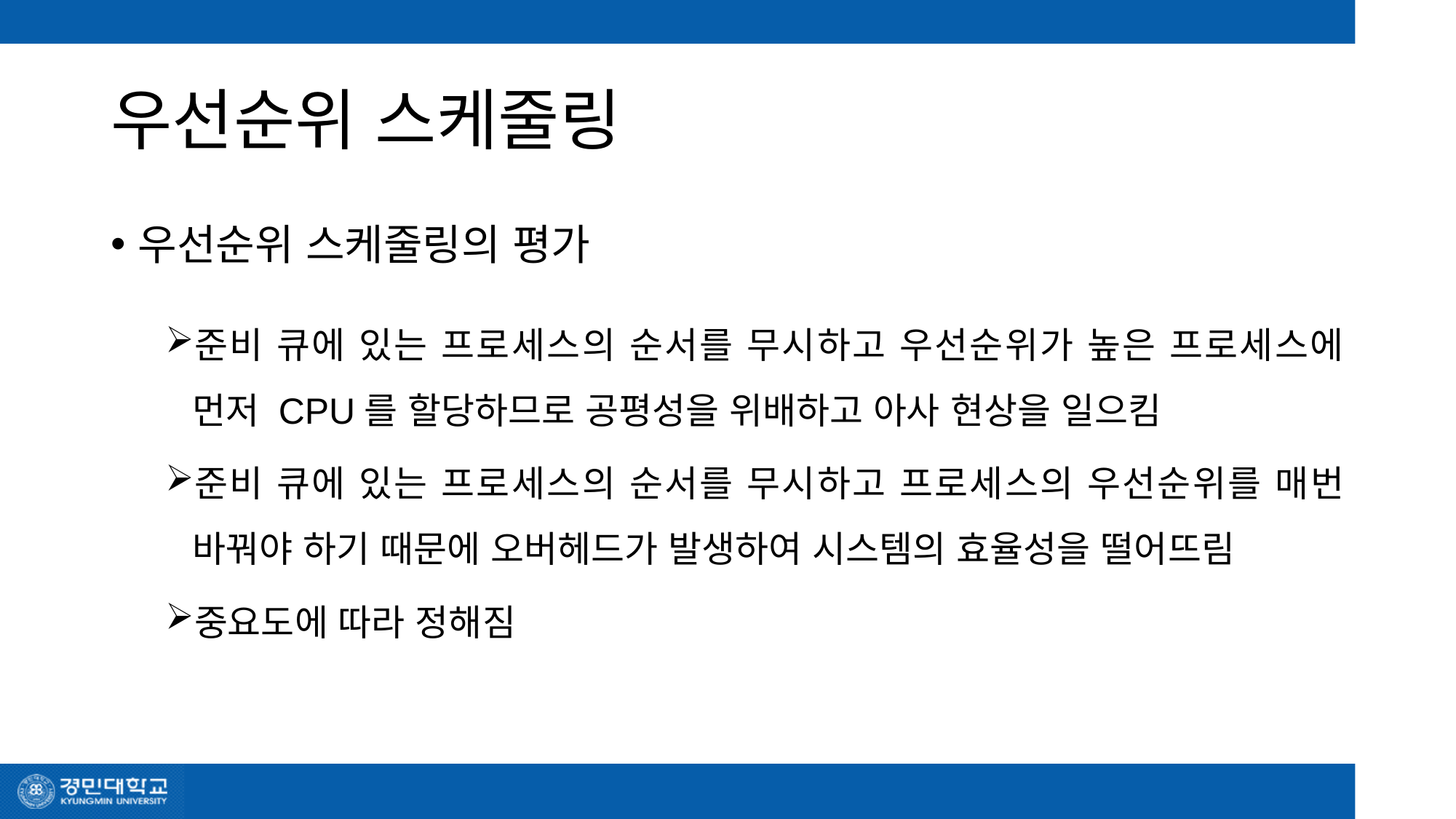

# 우선순위 스케줄링
우선순위 스케줄링의 평가

준비 큐에 있는 프로세스의 순서를 무시하고 우선순위가 높은 프로세스에 먼저 CPU를 할당하므로 공평성을 위배하고 아사 현상을 일으킴
준비 큐에 있는 프로세스의 순서를 무시하고 프로세스의 우선순위를 매번 바꿔야 하기 때문에 오버헤드가 발생하여 시스템의 효율성을 떨어뜨림
중요도에 따라 정해짐